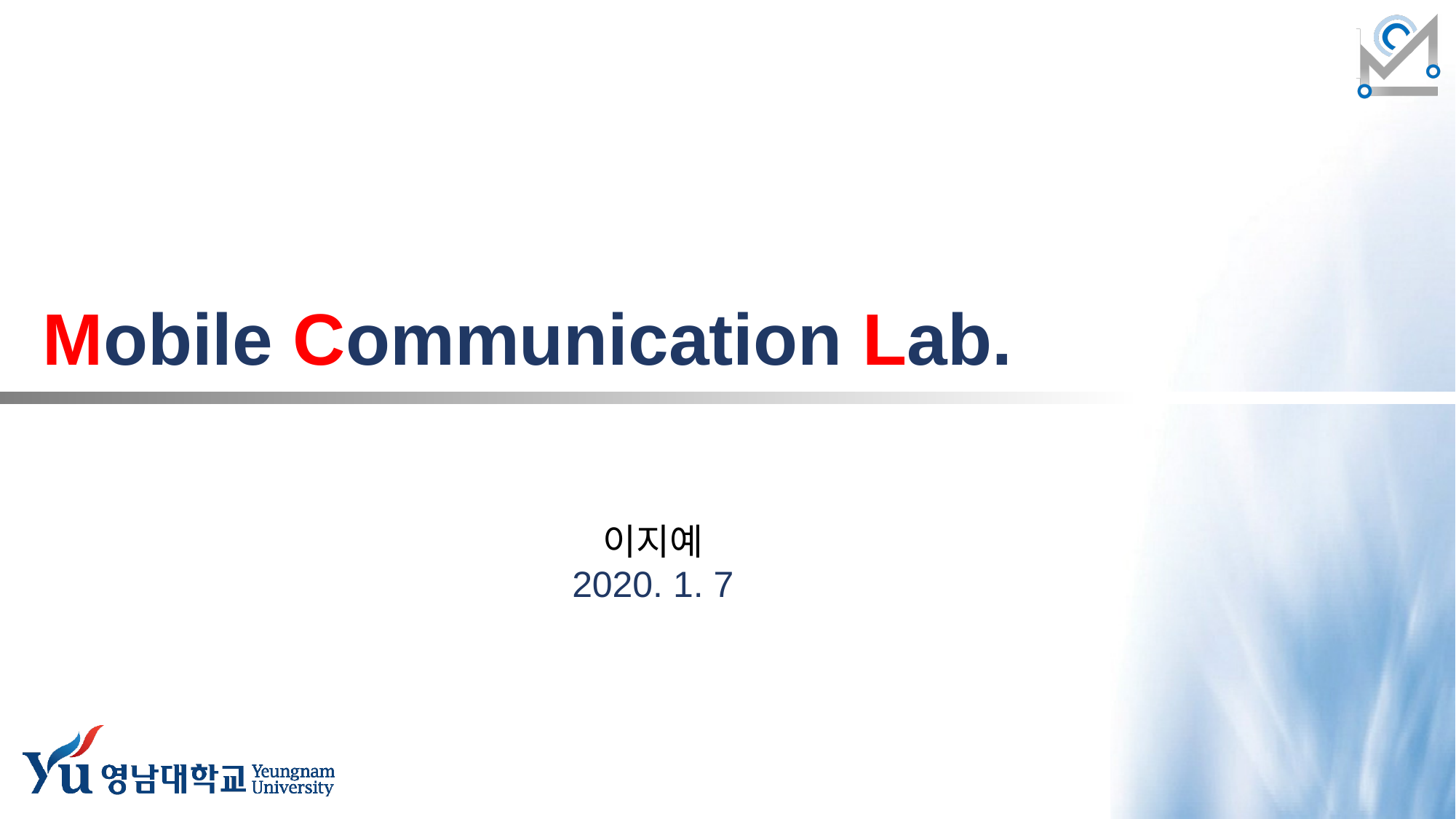

# Mobile Communication Lab.

이지예
2020. 1. 7